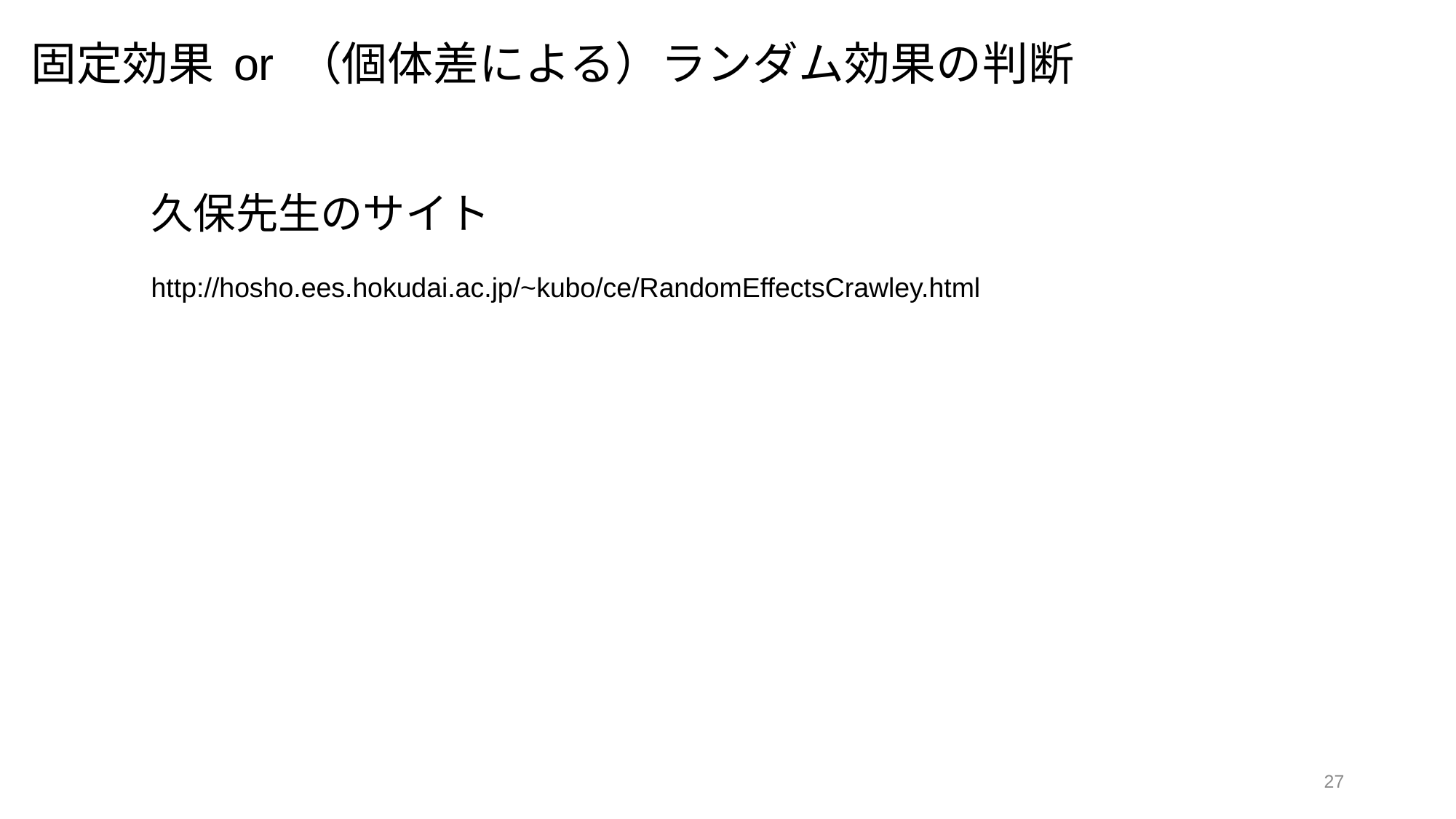

# 固定効果 or （個体差による）ランダム効果の判断
久保先生のサイト

http://hosho.ees.hokudai.ac.jp/~kubo/ce/RandomEffectsCrawley.html
27